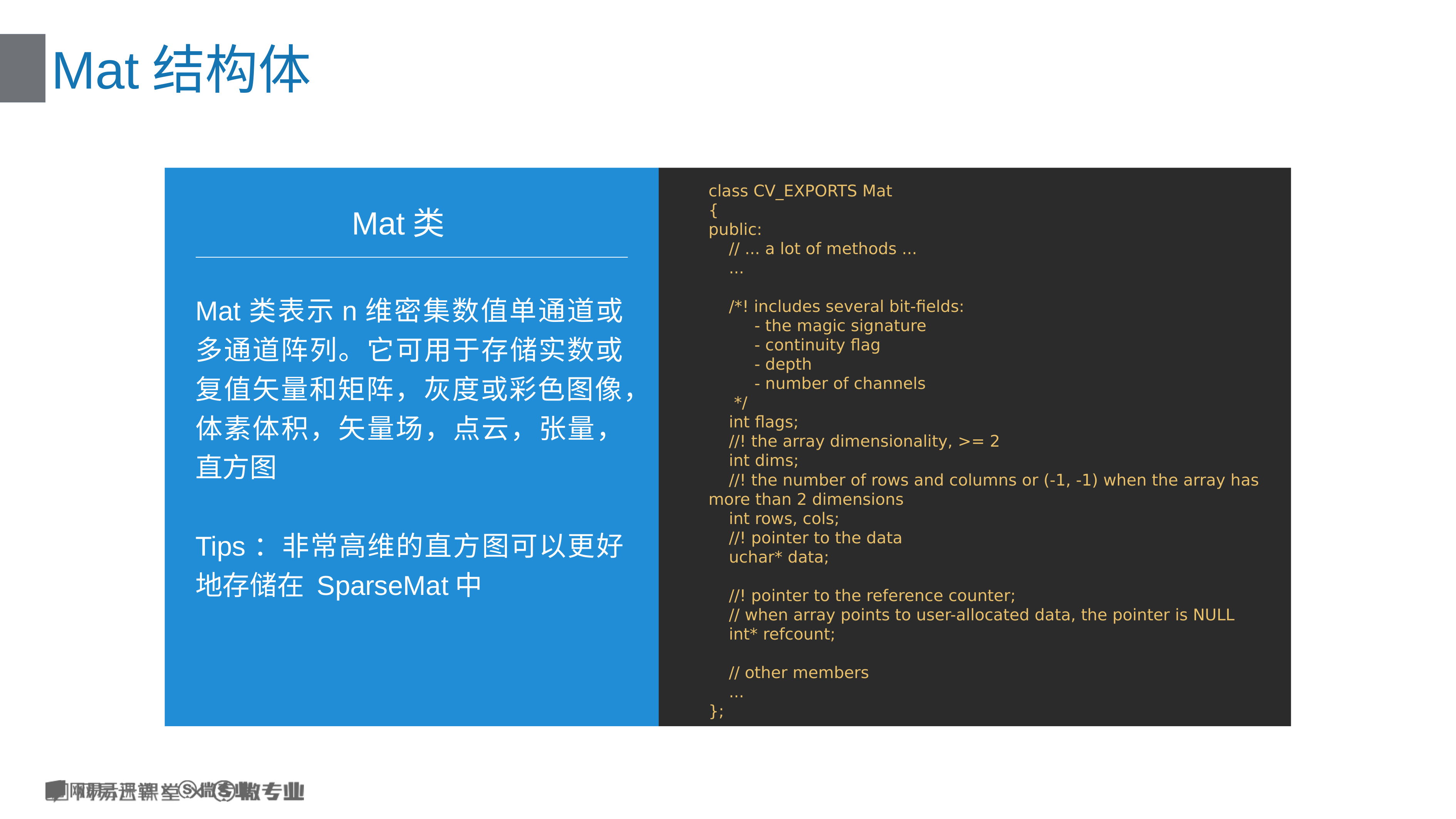

# Mat结构体

class CV_EXPORTS Mat
{
public:
    // ... a lot of methods ...
    ...

    /*! includes several bit-fields:
         - the magic signature
         - continuity flag
         - depth
         - number of channels
     */
    int flags;
    //! the array dimensionality, >= 2
    int dims;
    //! the number of rows and columns or (-1, -1) when the array has more than 2 dimensions
    int rows, cols;
    //! pointer to the data
    uchar* data;

    //! pointer to the reference counter;
    // when array points to user-allocated data, the pointer is NULL
    int* refcount;

    // other members
    ...
};
Mat类

Mat类表示n维密集数值单通道或多通道阵列。它可用于存储实数或复值矢量和矩阵，灰度或彩色图像，体素体积，矢量场，点云，张量，直方图

Tips：非常高维的直方图可以更好地存储在 SparseMat中